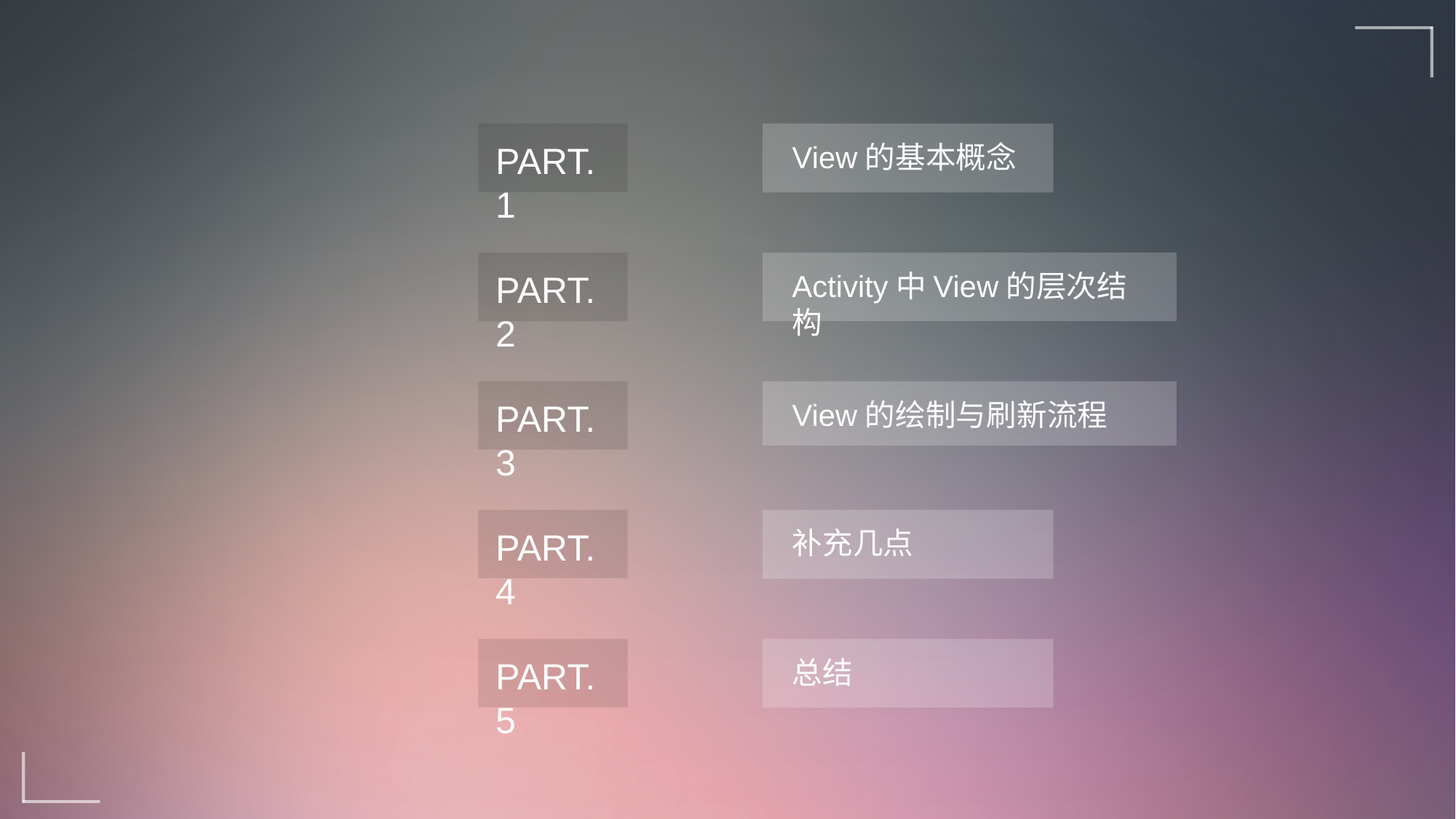

PART.1
View的基本概念

PART.2
Activity中View的层次结构

PART.3
View的绘制与刷新流程

PART.4
补充几点

PART.5
总结